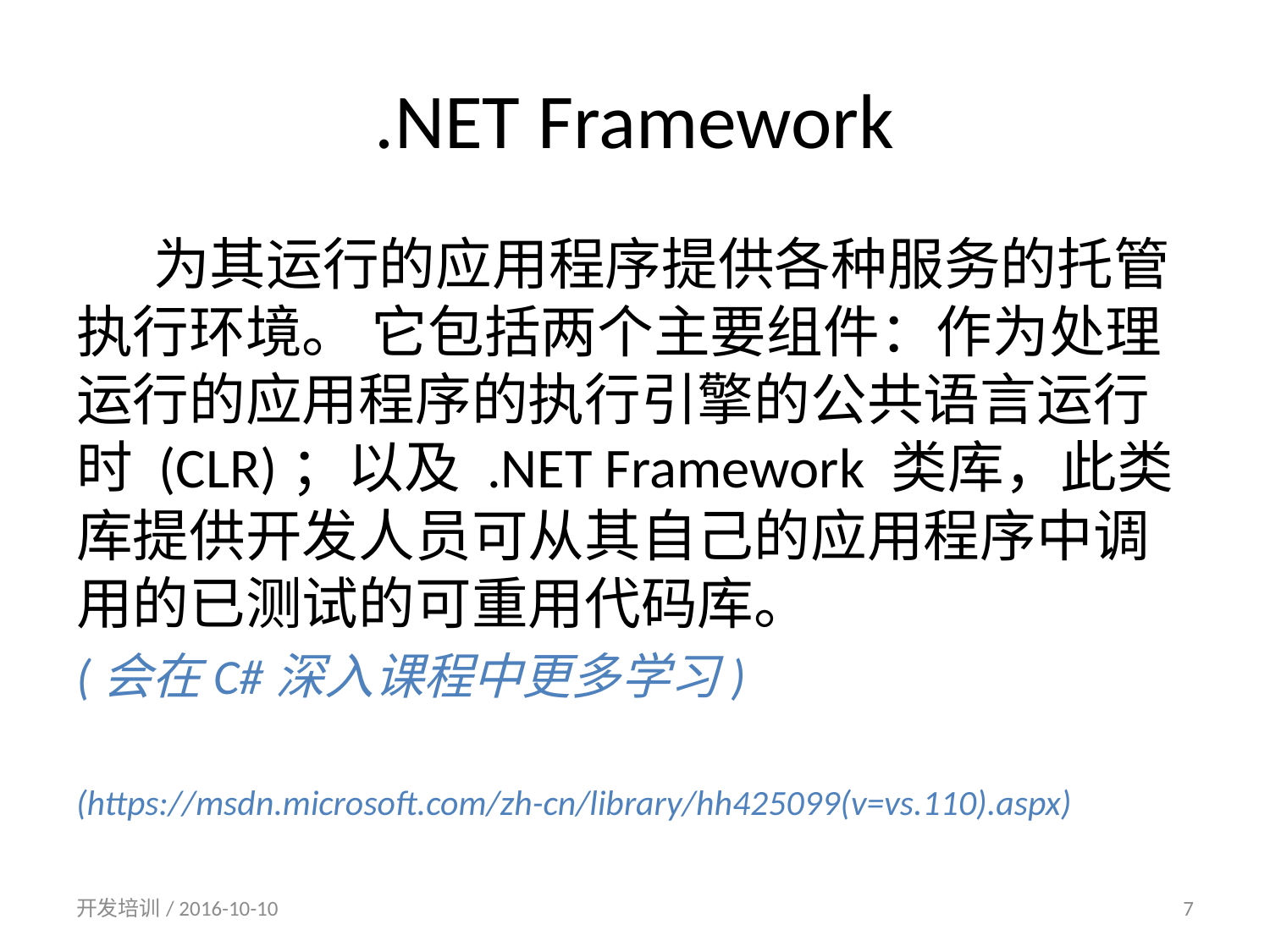

# .NET Framework
     为其运行的应用程序提供各种服务的托管执行环境。 它包括两个主要组件：作为处理运行的应用程序的执行引擎的公共语言运行时 (CLR)；以及 .NET Framework 类库，此类库提供开发人员可从其自己的应用程序中调用的已测试的可重用代码库。
(会在C#深入课程中更多学习)

(https://msdn.microsoft.com/zh-cn/library/hh425099(v=vs.110).aspx)
开发培训/ 2016-10-10
7